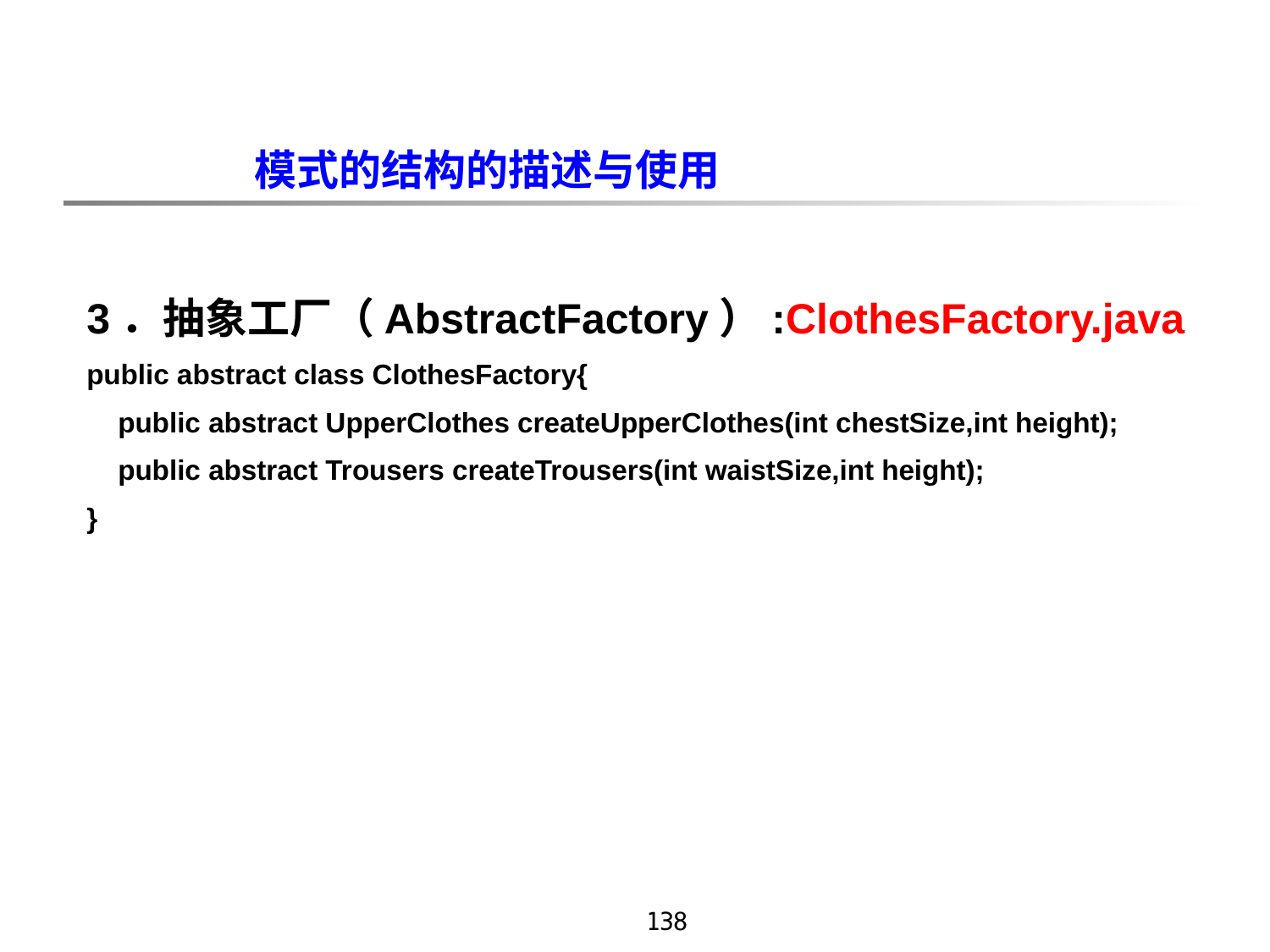

模式的结构的描述与使用

3．抽象工厂（AbstractFactory）:ClothesFactory.java
public abstract class ClothesFactory{
    public abstract UpperClothes createUpperClothes(int chestSize,int height);
    public abstract Trousers createTrousers(int waistSize,int height);
}

138